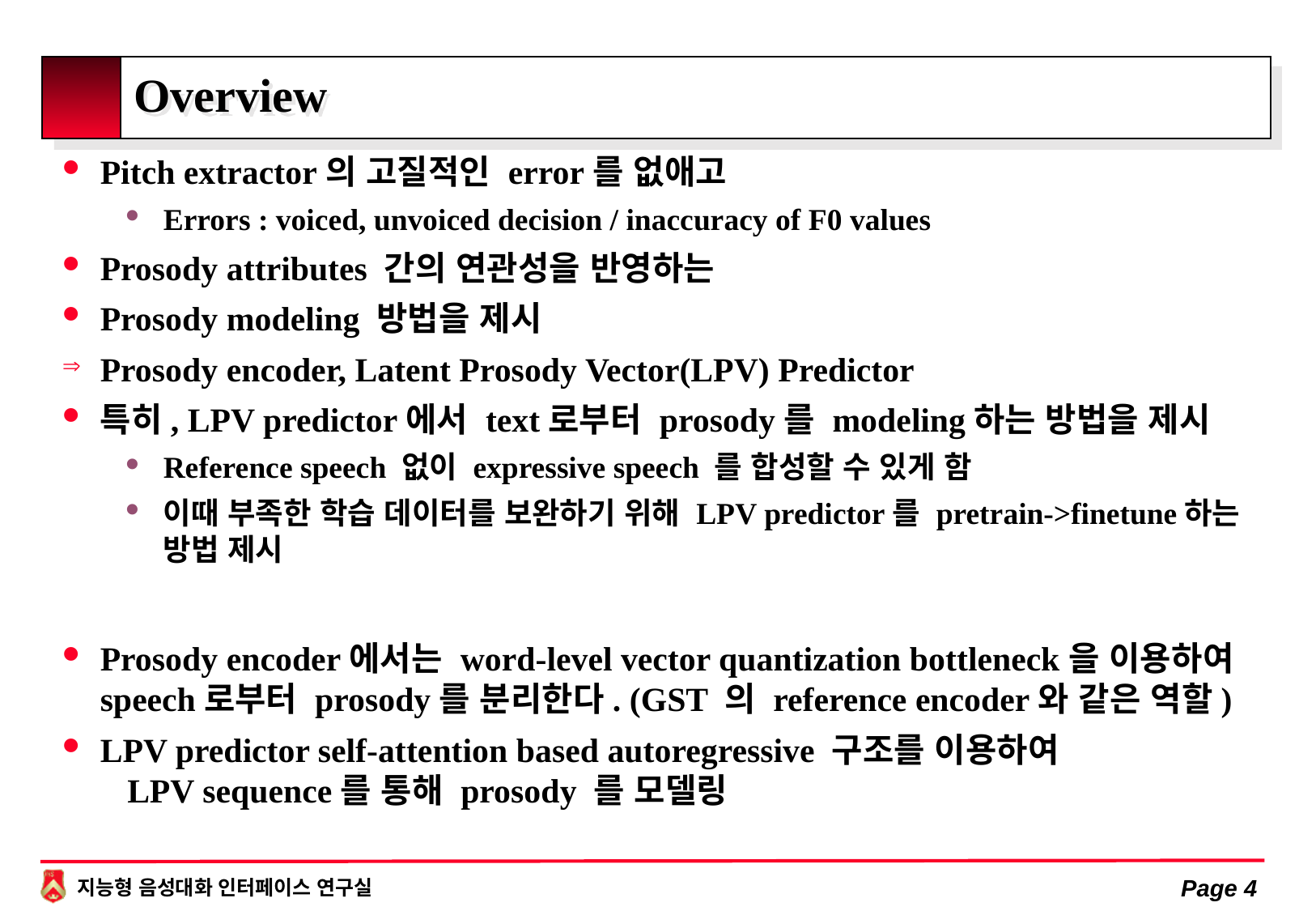

# Overview
Pitch extractor의 고질적인 error를 없애고
Errors : voiced, unvoiced decision / inaccuracy of F0 values
Prosody attributes 간의 연관성을 반영하는
Prosody modeling 방법을 제시
Prosody encoder, Latent Prosody Vector(LPV) Predictor
특히, LPV predictor에서 text로부터 prosody를 modeling하는 방법을 제시
Reference speech 없이 expressive speech 를 합성할 수 있게 함
이때 부족한 학습 데이터를 보완하기 위해 LPV predictor를 pretrain->finetune하는 방법 제시

Prosody encoder에서는 word-level vector quantization bottleneck을 이용하여    speech로부터 prosody를 분리한다. (GST 의 reference encoder와 같은 역할)
LPV predictor self-attention based autoregressive 구조를 이용하여                        LPV sequence를 통해 prosody 를 모델링

Page 4